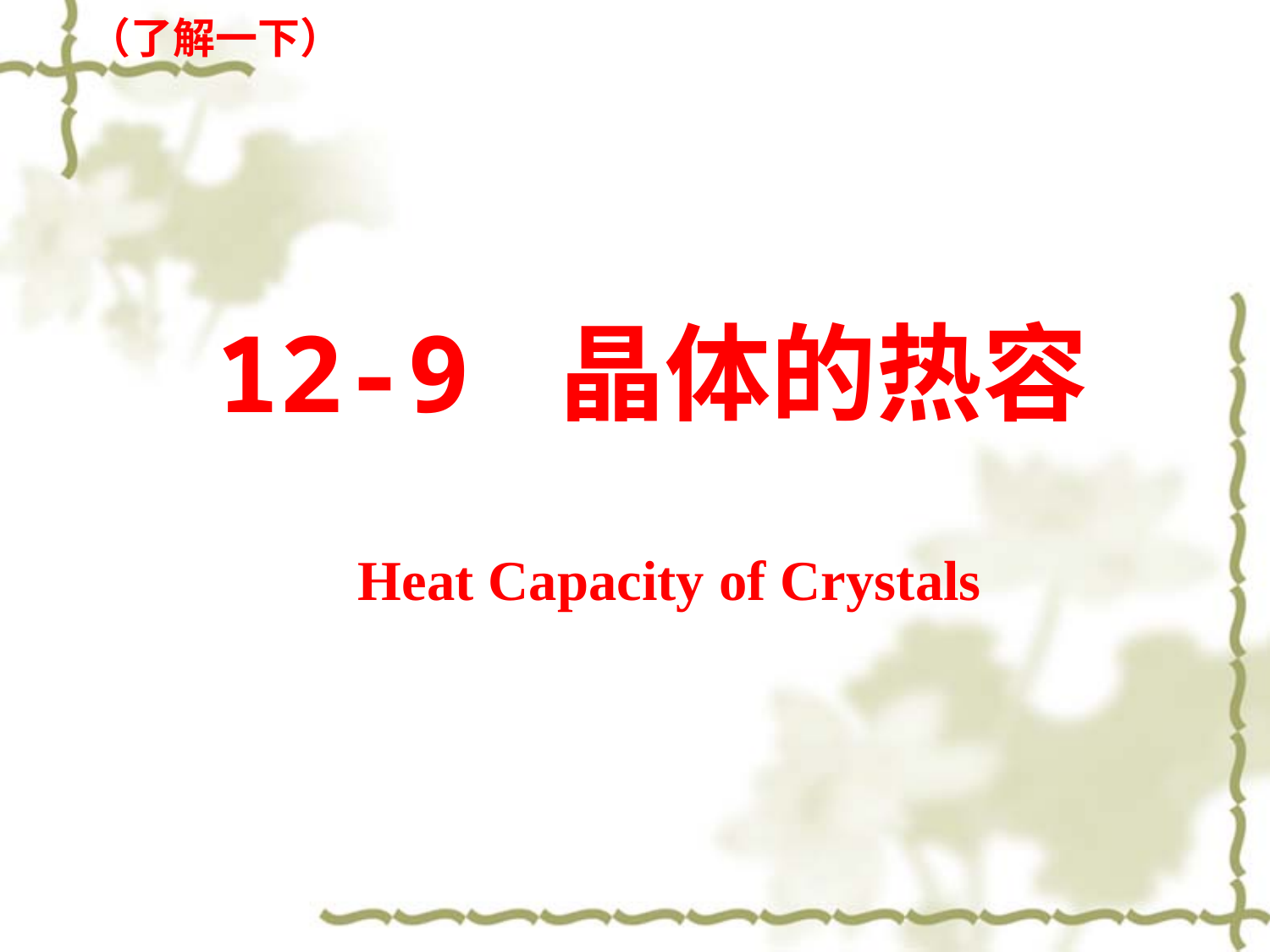

（了解一下）
12-9 晶体的热容
Heat Capacity of Crystals